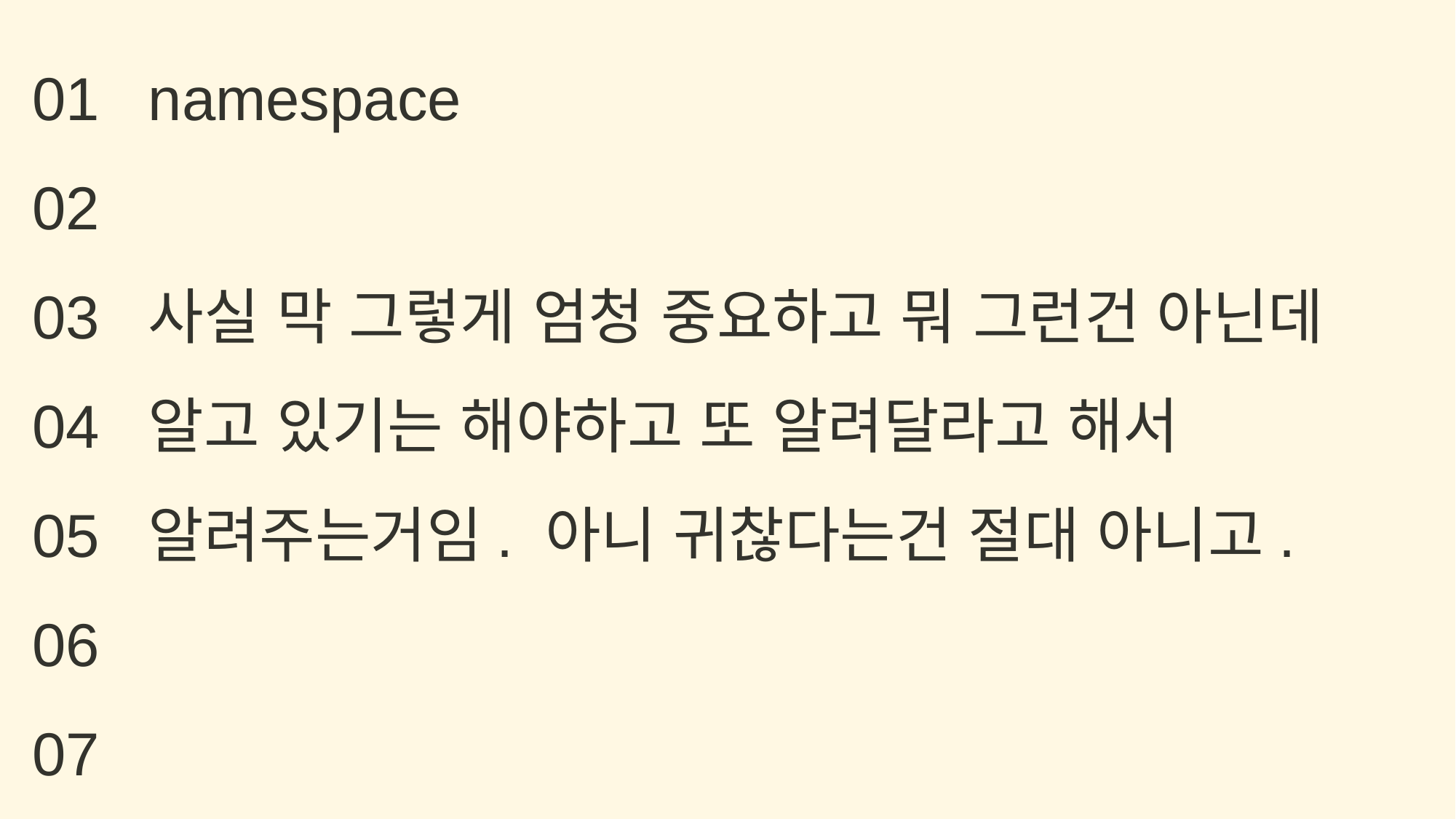

namespace

사실 막 그렇게 엄청 중요하고 뭐 그런건 아닌데 알고 있기는 해야하고 또 알려달라고 해서 알려주는거임. 아니 귀찮다는건 절대 아니고.
01
02
03
04
05
06
07